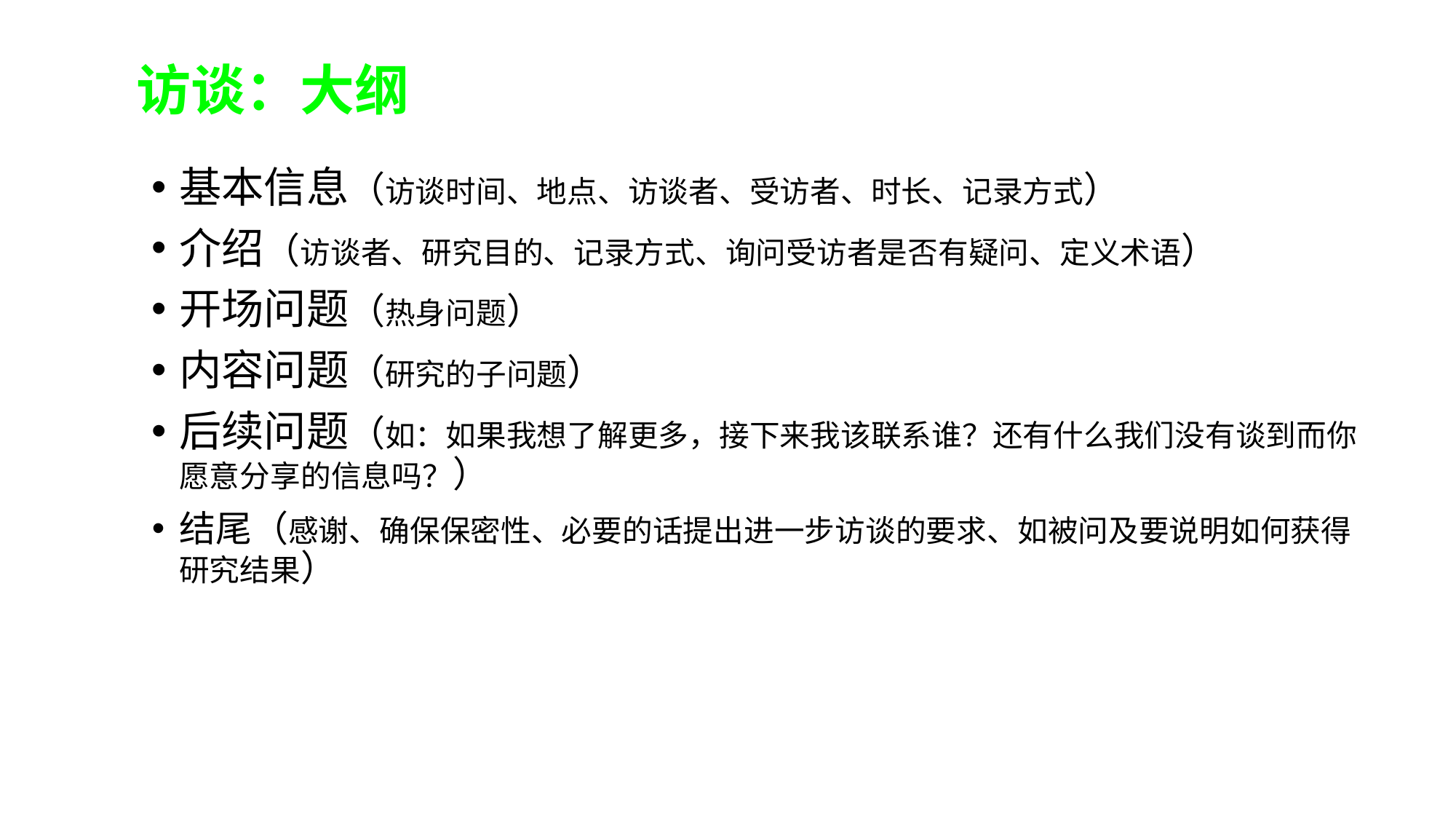

# 访谈：大纲
基本信息（访谈时间、地点、访谈者、受访者、时长、记录方式）
介绍（访谈者、研究目的、记录方式、询问受访者是否有疑问、定义术语）
开场问题（热身问题）
内容问题（研究的子问题）
后续问题（如：如果我想了解更多，接下来我该联系谁？还有什么我们没有谈到而你愿意分享的信息吗？）
结尾（感谢、确保保密性、必要的话提出进一步访谈的要求、如被问及要说明如何获得研究结果）